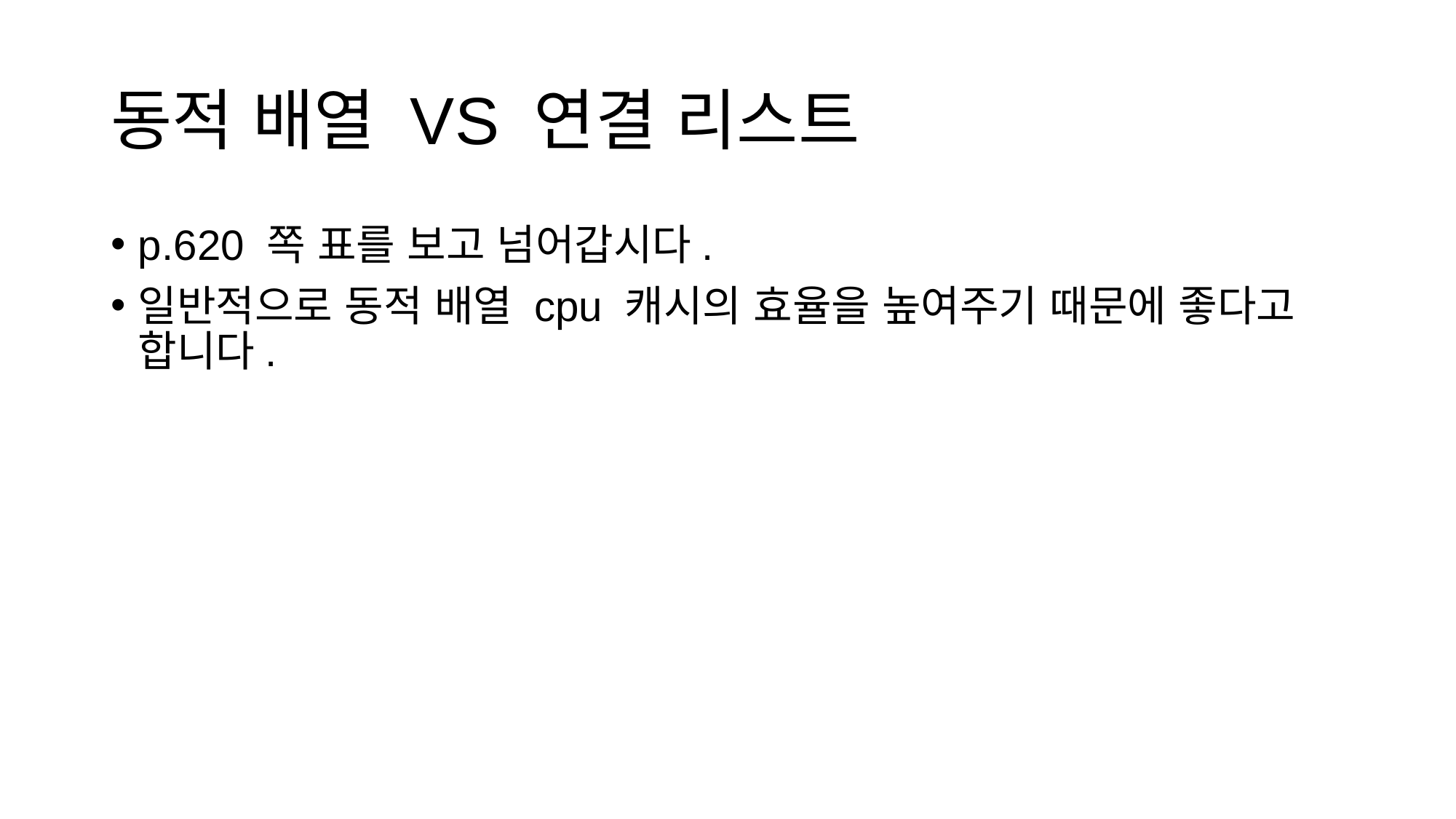

# 동적 배열 VS 연결 리스트
p.620 쪽 표를 보고 넘어갑시다.
일반적으로 동적 배열 cpu 캐시의 효율을 높여주기 때문에 좋다고 합니다.